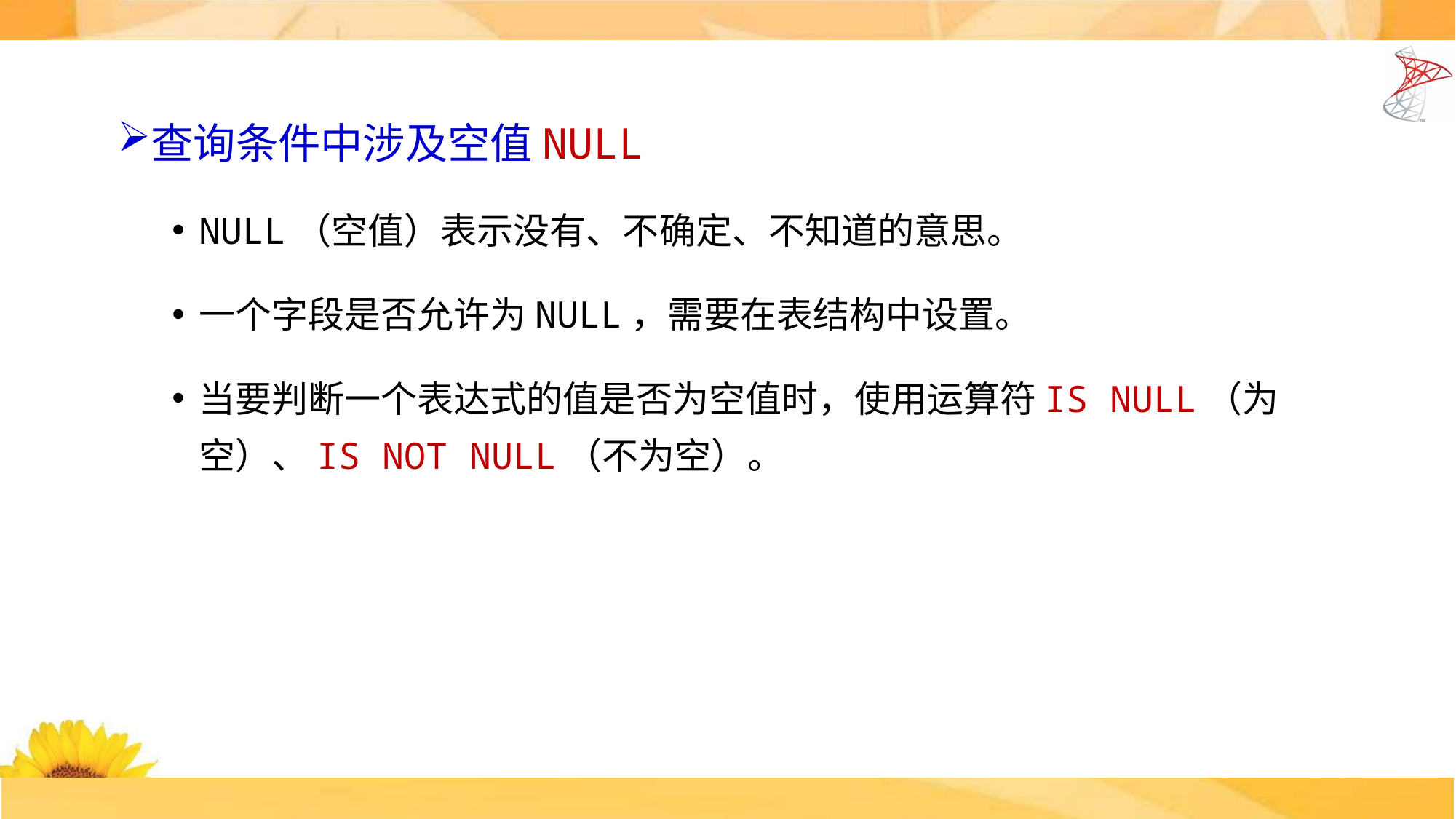

查询条件中涉及空值NULL
NULL（空值）表示没有、不确定、不知道的意思。
一个字段是否允许为NULL，需要在表结构中设置。
当要判断一个表达式的值是否为空值时，使用运算符IS NULL（为空）、IS NOT NULL（不为空）。